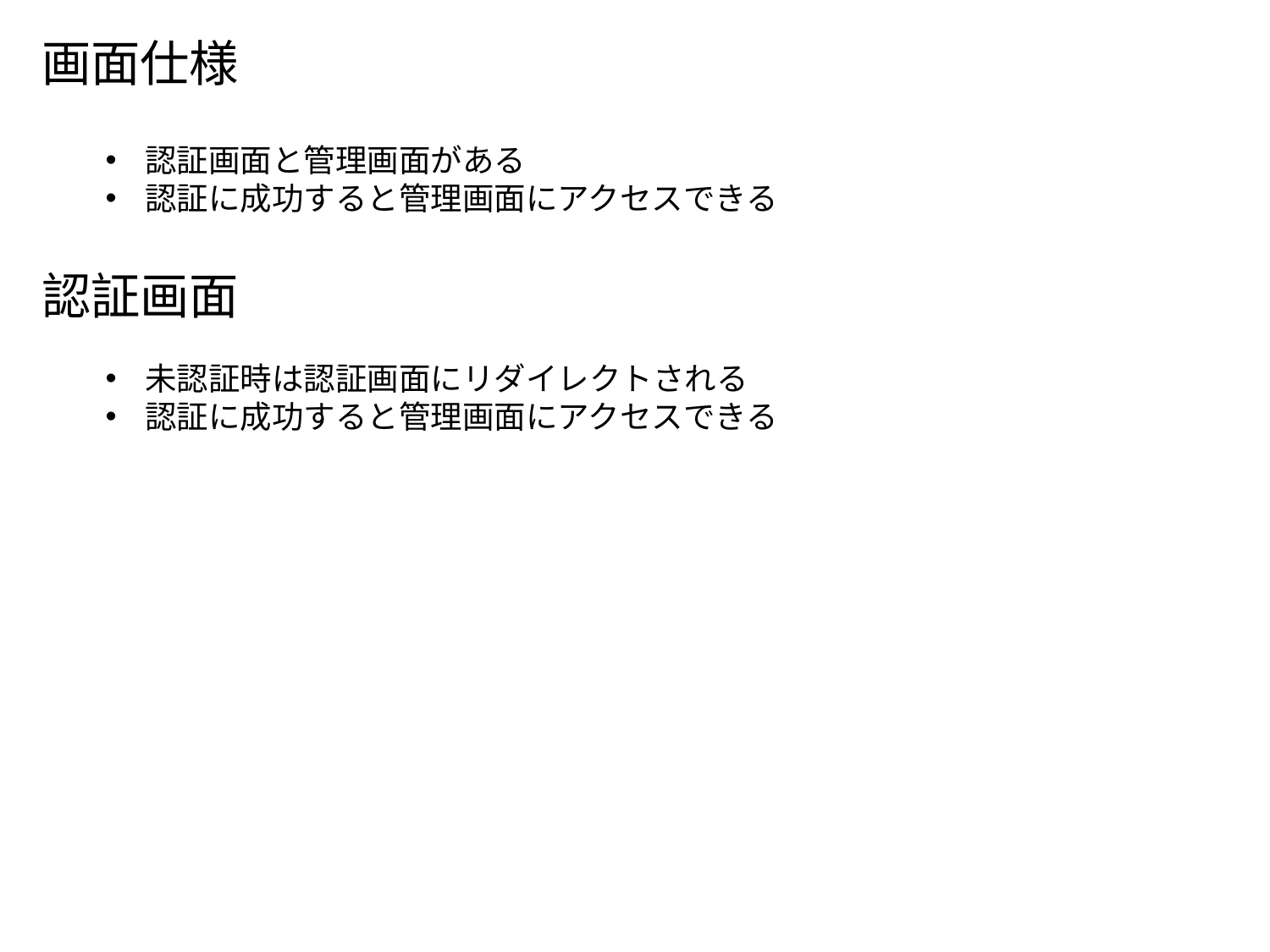

画面仕様
認証画面と管理画面がある
認証に成功すると管理画面にアクセスできる
認証画面
未認証時は認証画面にリダイレクトされる
認証に成功すると管理画面にアクセスできる